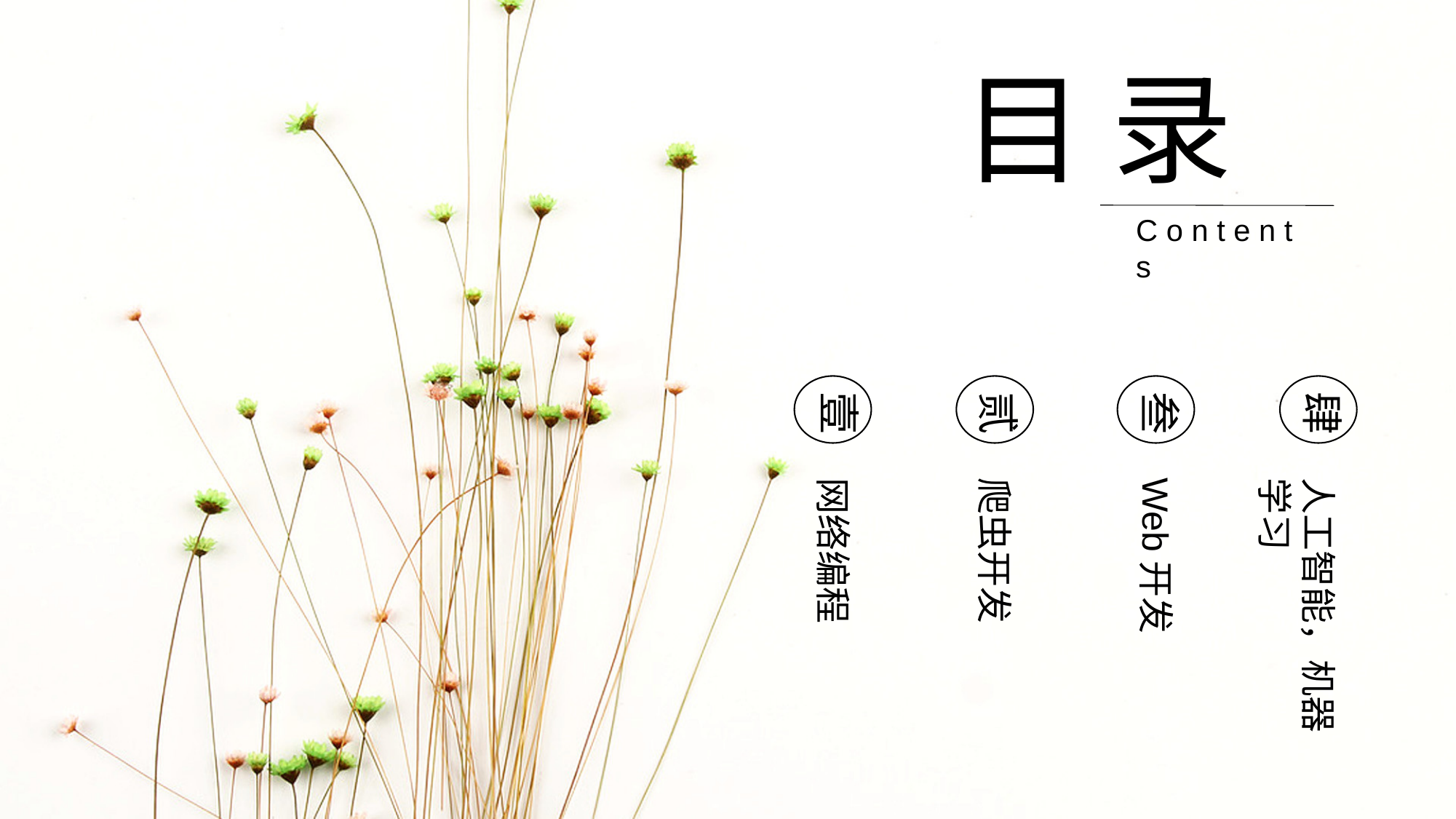

目 录
C o n t e n t s

壹
网络编程

贰
爬虫开发

肆
人工智能，机器学习

叁
Web开发